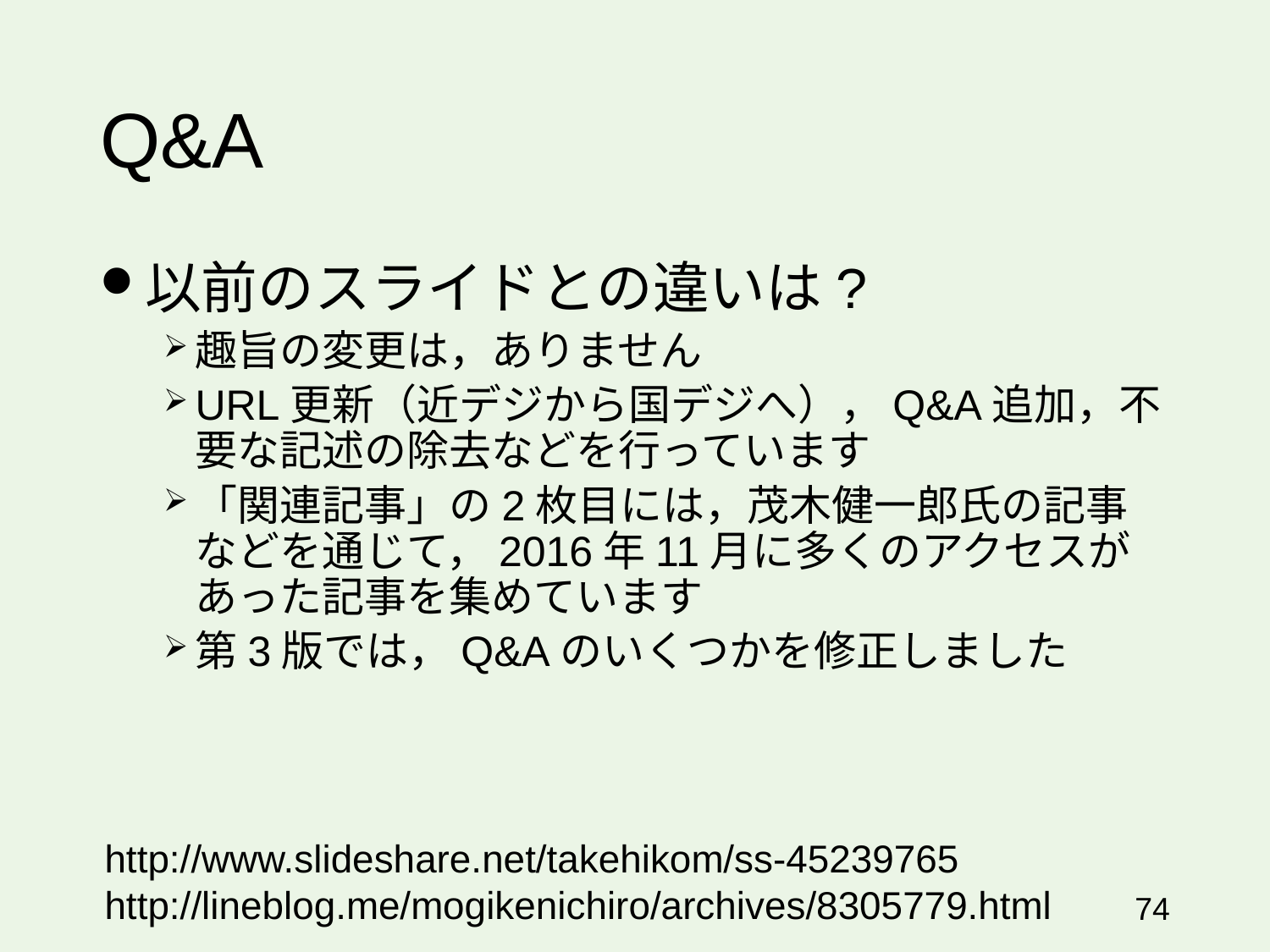

# Q&A
以前のスライドとの違いは?
趣旨の変更は，ありません
URL更新（近デジから国デジへ），Q&A追加，不要な記述の除去などを行っています
「関連記事」の2枚目には，茂木健一郎氏の記事などを通じて，2016年11月に多くのアクセスがあった記事を集めています
第3版では，Q&Aのいくつかを修正しました
http://www.slideshare.net/takehikom/ss-45239765
http://lineblog.me/mogikenichiro/archives/8305779.html
74